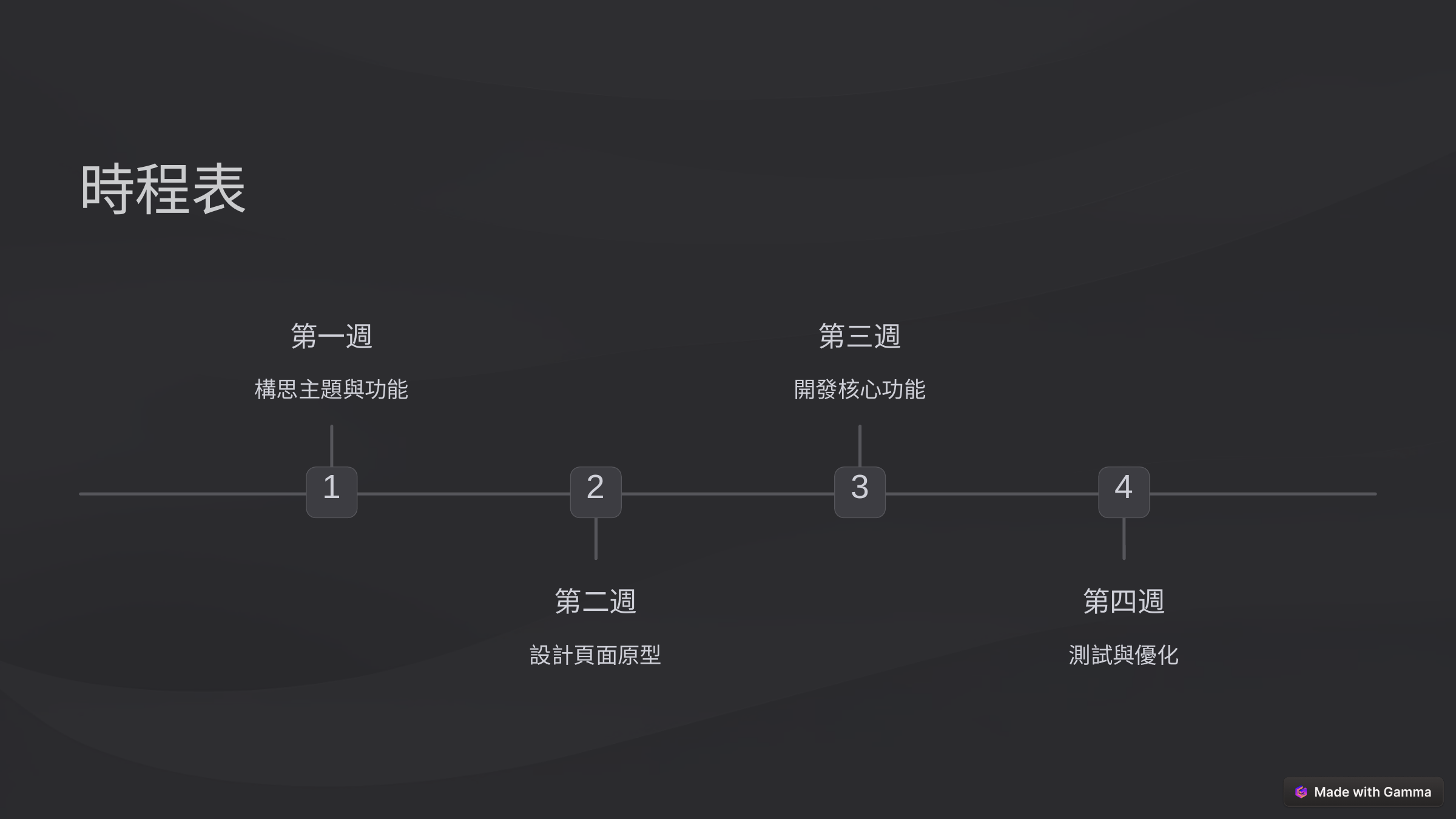

時程表

第一週
第三週
構思主題與功能
開發核心功能

1
2
3
4

第二週
第四週
設計頁面原型
測試與優化